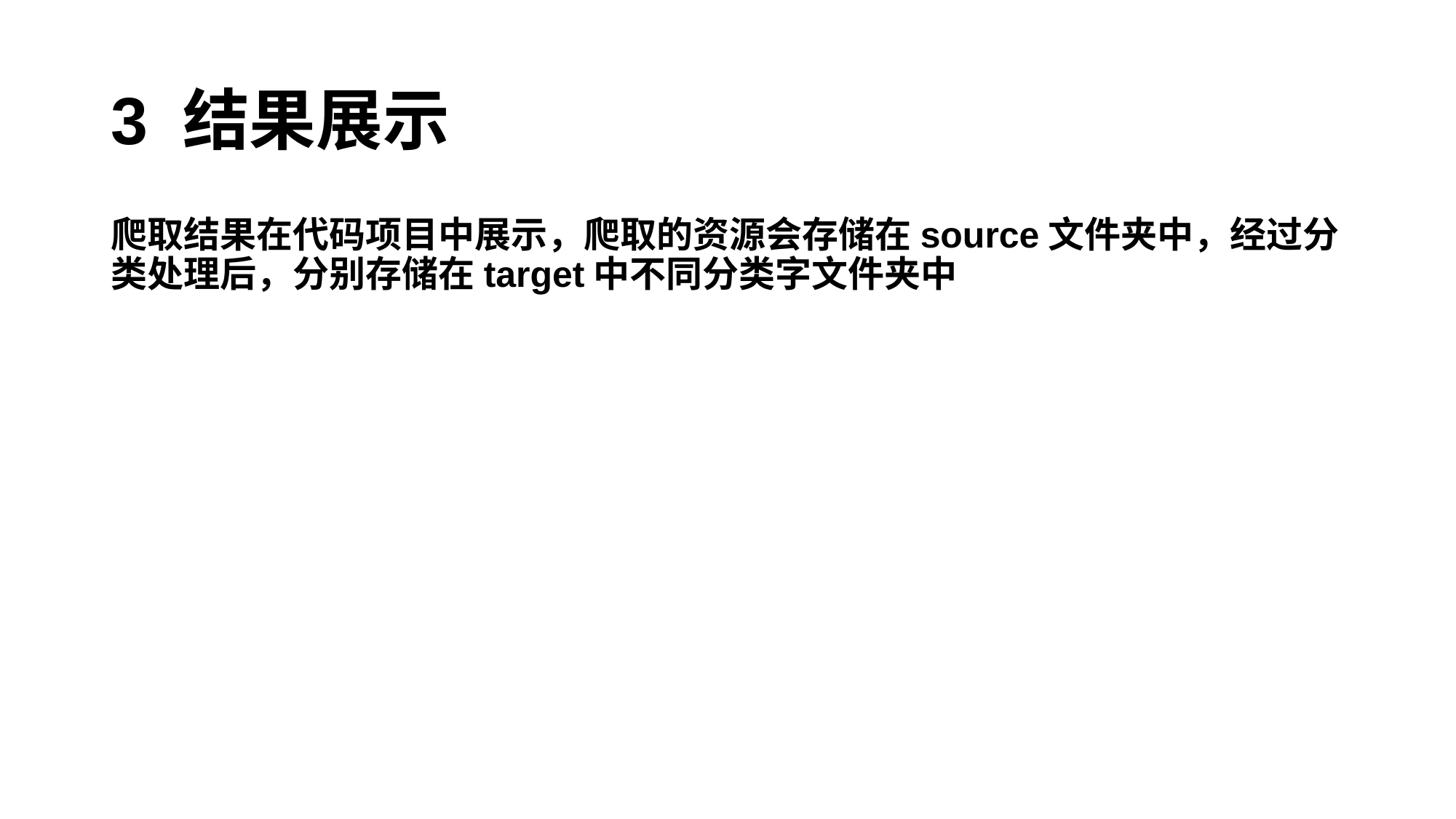

# 3 结果展示
爬取结果在代码项目中展示，爬取的资源会存储在source文件夹中，经过分类处理后，分别存储在target中不同分类字文件夹中